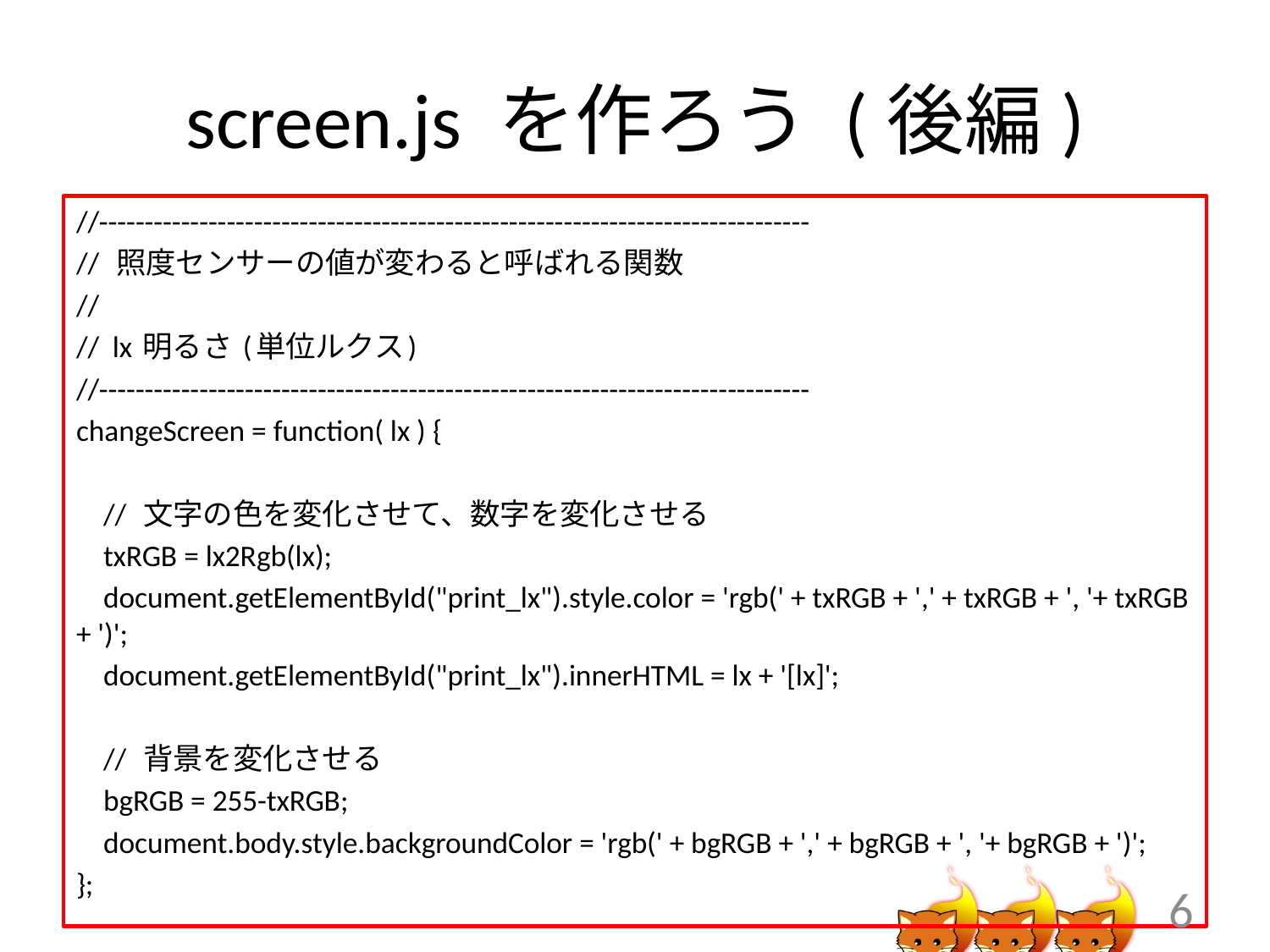

# screen.js を作ろう (後編)
//------------------------------------------------------------------------------
//  照度センサーの値が変わると呼ばれる関数
//
//  lx 明るさ (単位ルクス)
//------------------------------------------------------------------------------
changeScreen = function( lx ) {

    //  文字の色を変化させて、数字を変化させる
    txRGB = lx2Rgb(lx);
    document.getElementById("print_lx").style.color = 'rgb(' + txRGB + ',' + txRGB + ', '+ txRGB + ')';
    document.getElementById("print_lx").innerHTML = lx + '[lx]';

    //  背景を変化させる
    bgRGB = 255-txRGB;
    document.body.style.backgroundColor = 'rgb(' + bgRGB + ',' + bgRGB + ', '+ bgRGB + ')';
};

6